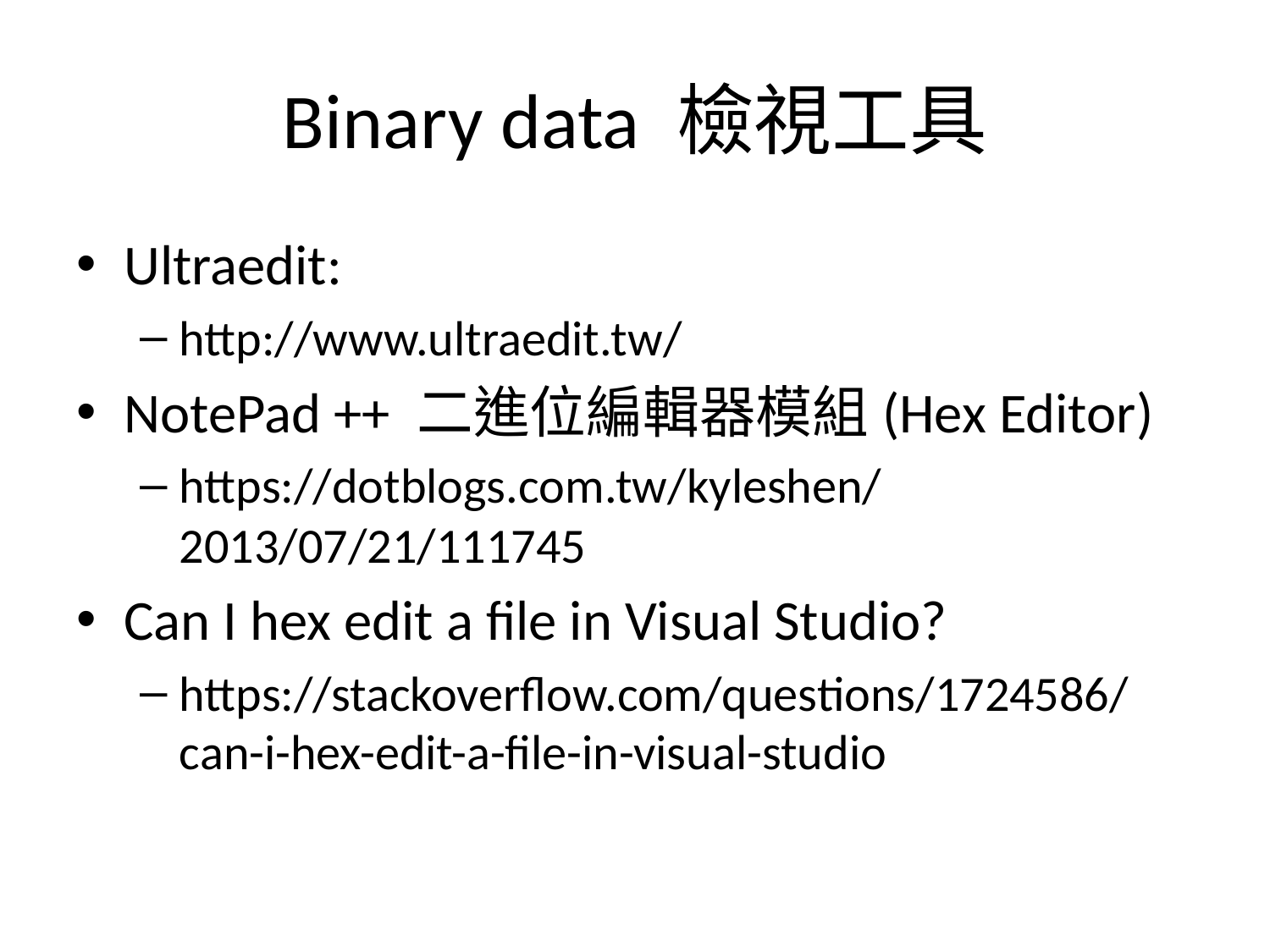

# Binary data 檢視工具
Ultraedit:
http://www.ultraedit.tw/
NotePad ++ 二進位編輯器模組(Hex Editor)
https://dotblogs.com.tw/kyleshen/2013/07/21/111745
Can I hex edit a file in Visual Studio?
https://stackoverflow.com/questions/1724586/can-i-hex-edit-a-file-in-visual-studio